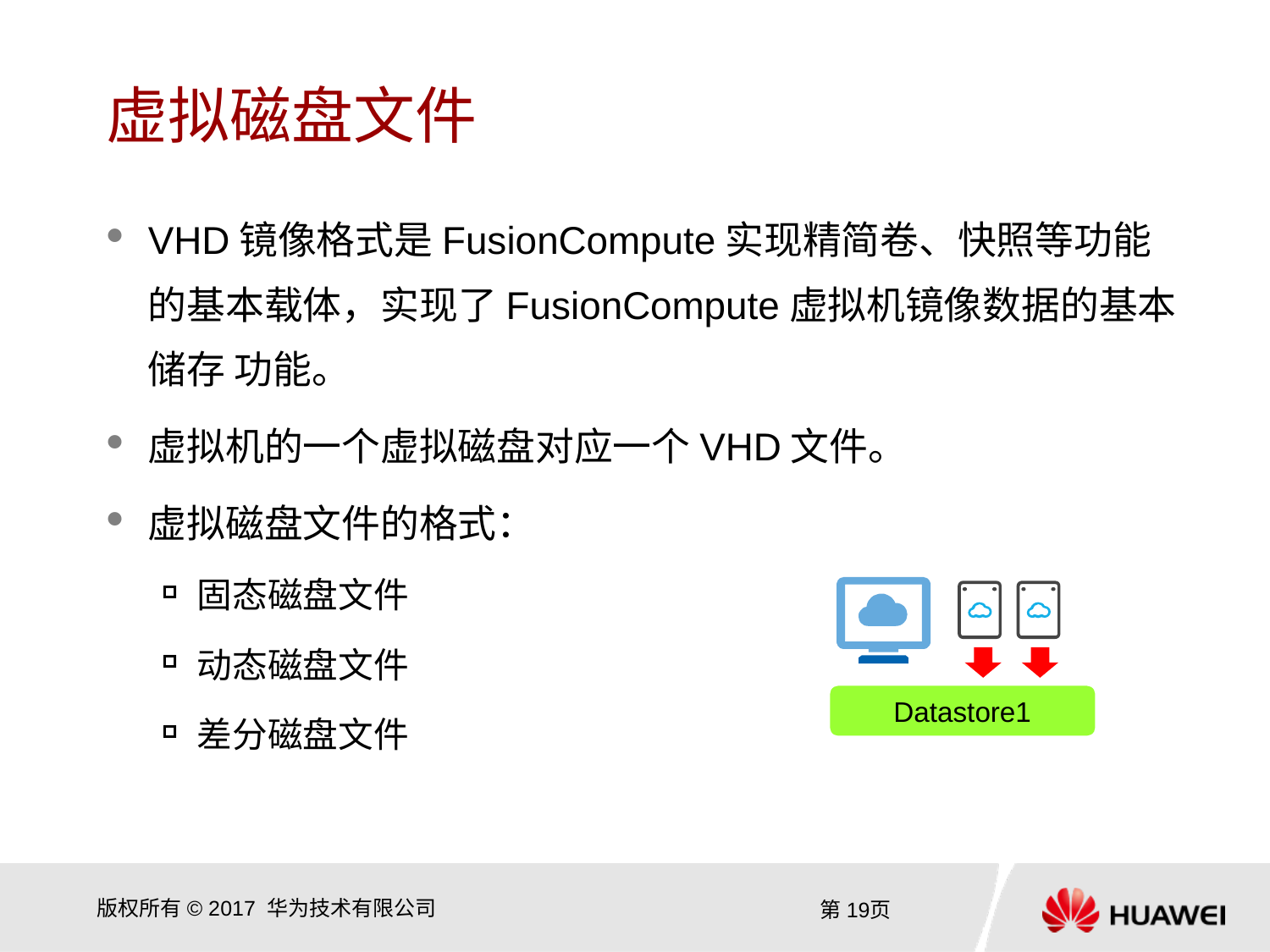

# 虚拟磁盘文件
VHD镜像格式是FusionCompute实现精简卷、快照等功能的基本载体，实现了FusionCompute虚拟机镜像数据的基本储存 功能。
虚拟机的一个虚拟磁盘对应一个VHD文件。
虚拟磁盘文件的格式：
固态磁盘文件
动态磁盘文件
差分磁盘文件

Datastore1